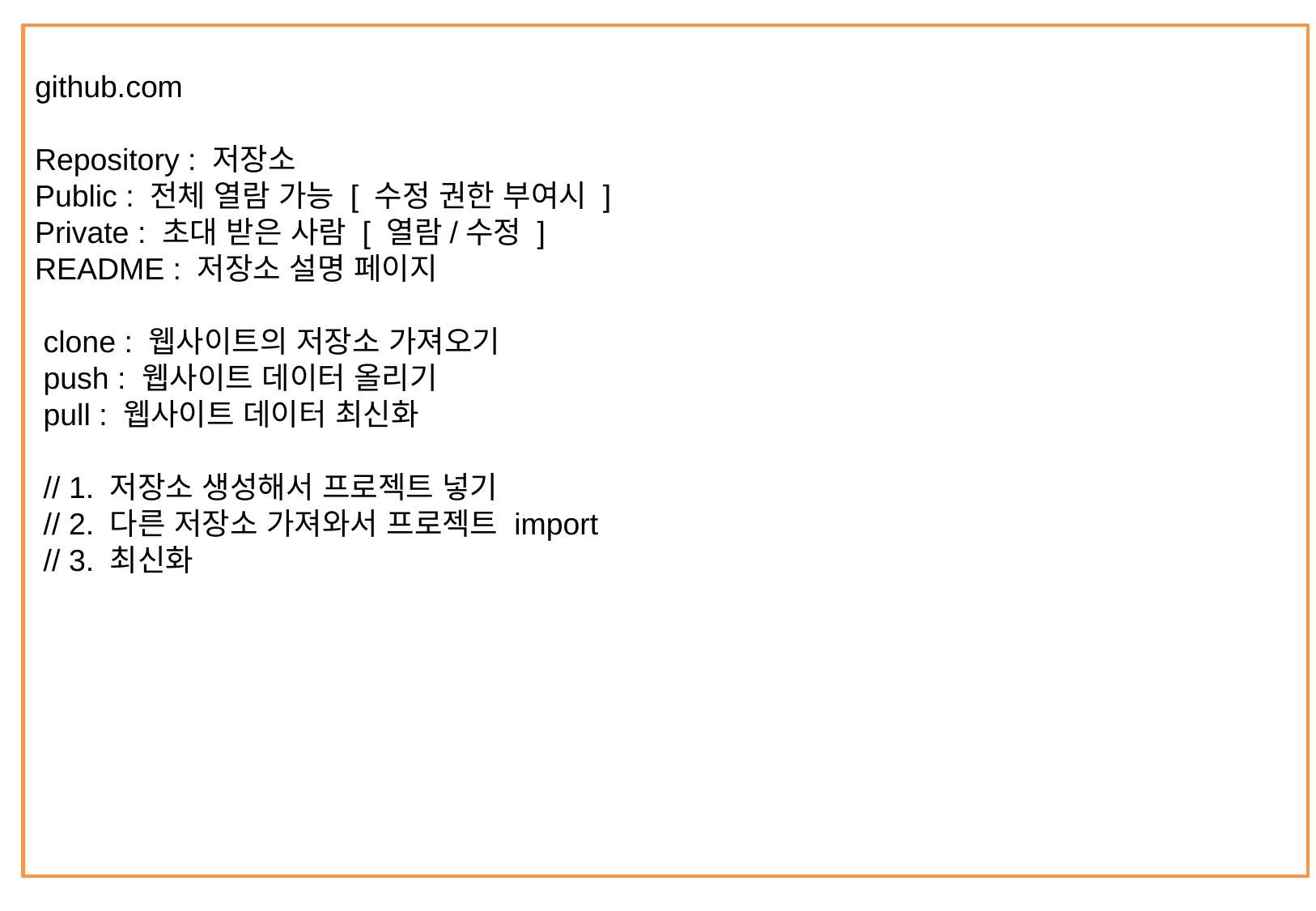

github.com

Repository : 저장소
Public : 전체 열람 가능 [ 수정 권한 부여시 ]
Private : 초대 받은 사람 [ 열람/수정 ]
README : 저장소 설명 페이지

 clone : 웹사이트의 저장소 가져오기
 push : 웹사이트 데이터 올리기
 pull : 웹사이트 데이터 최신화

 // 1. 저장소 생성해서 프로젝트 넣기
 // 2. 다른 저장소 가져와서 프로젝트 import
 // 3. 최신화